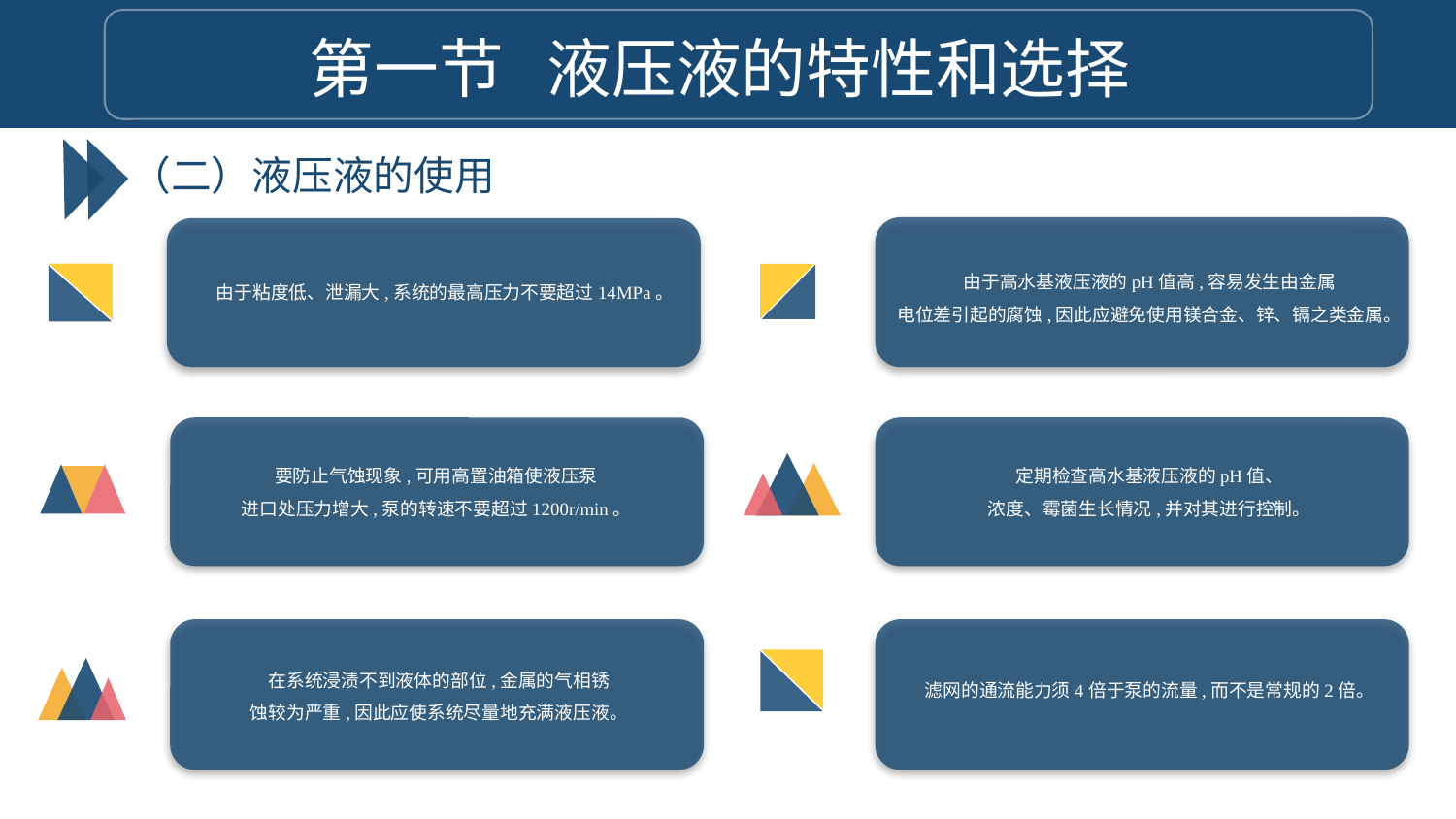

第一节   液压液的特性和选择
（二）液压液的使用

由于高水基液压液的pH值高,容易发生由金属
电位差引起的腐蚀,因此应避免使用镁合金、锌、镉之类金属。
由于粘度低、泄漏大,系统的最高压力不要超过14MPa。
要防止气蚀现象,可用高置油箱使液压泵
进口处压力增大,泵的转速不要超过1200r/min。
定期检查高水基液压液的pH值、
浓度、霉菌生长情况,并对其进行控制。
在系统浸渍不到液体的部位,金属的气相锈
蚀较为严重,因此应使系统尽量地充满液压液。
滤网的通流能力须4倍于泵的流量,而不是常规的2倍。